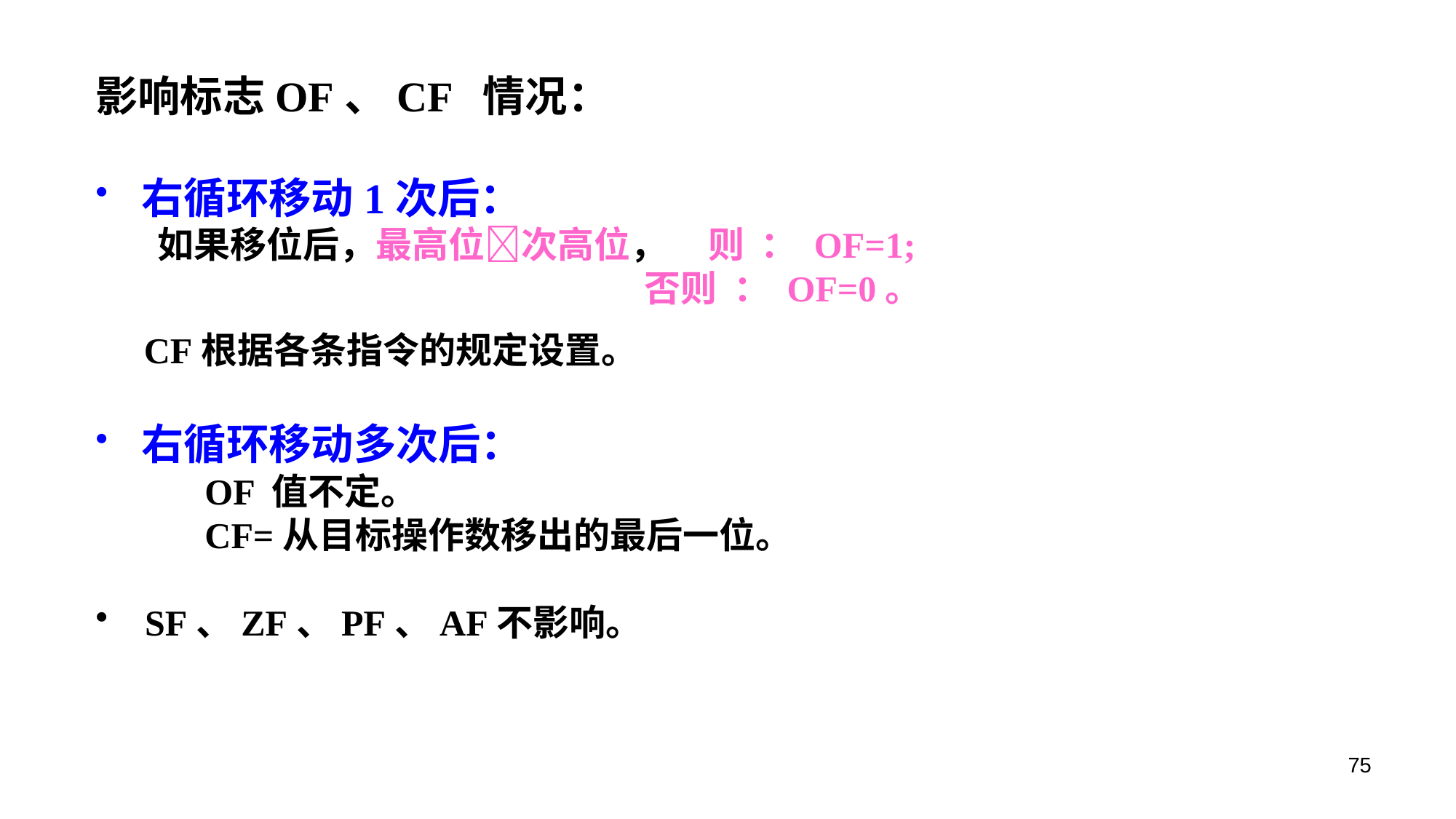

影响标志OF、CF  情况：

   右循环移动1次后：
         如果移位后，最高位≠次高位，     则  ： OF=1;
			                          否则  ： OF=0。
       CF根据各条指令的规定设置。

   右循环移动多次后：
	OF 值不定。
            CF=从目标操作数移出的最后一位。

    SF、ZF、PF、AF不影响。
75